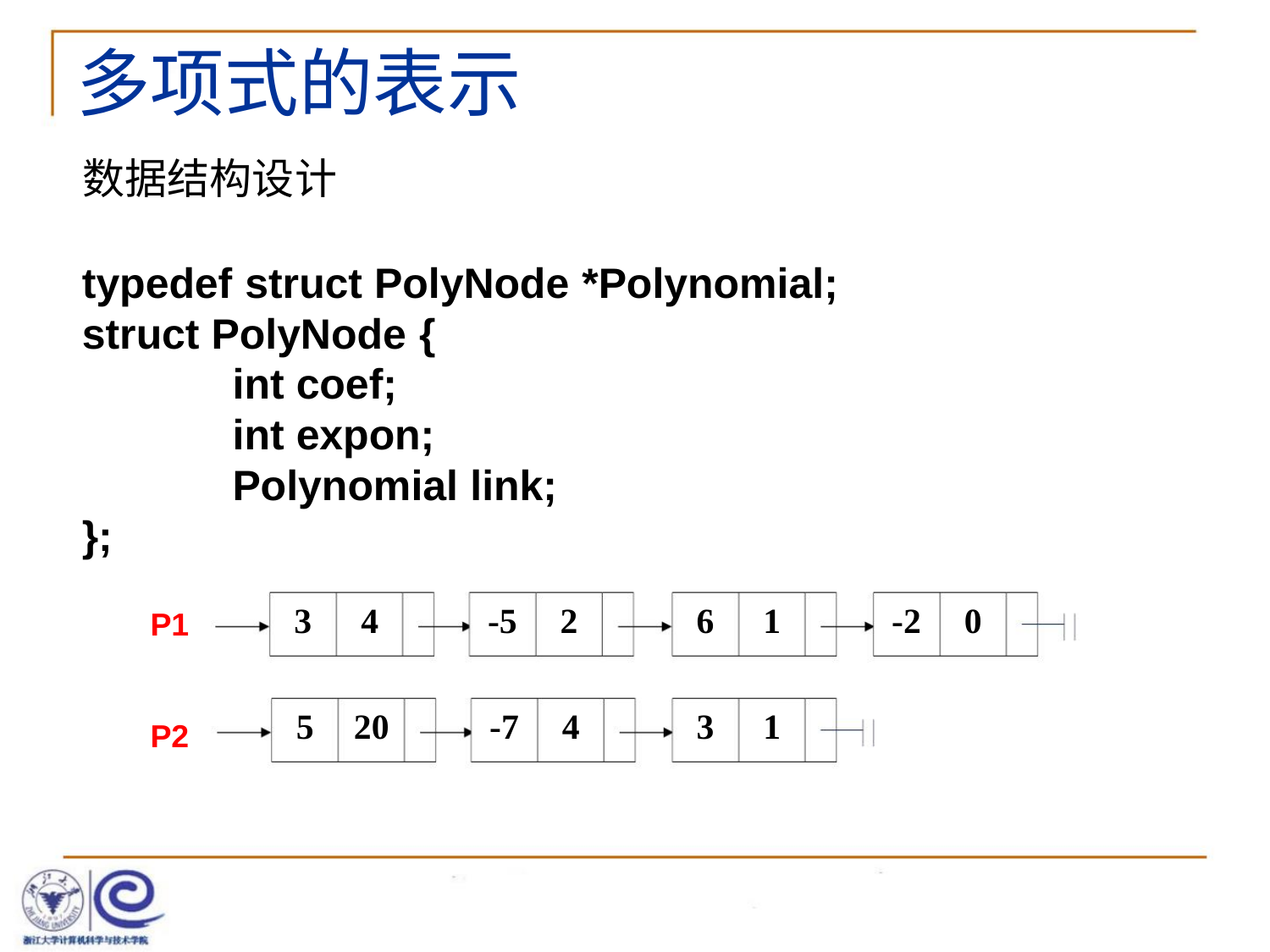

多项式的表示
数据结构设计
typedef struct PolyNode *Polynomial;
struct PolyNode {
int coef;
int expon;
Polynomial link;
};
3 4
-5 2
-7 4
6 1
3 1
-2 0
P1
P2
5 20